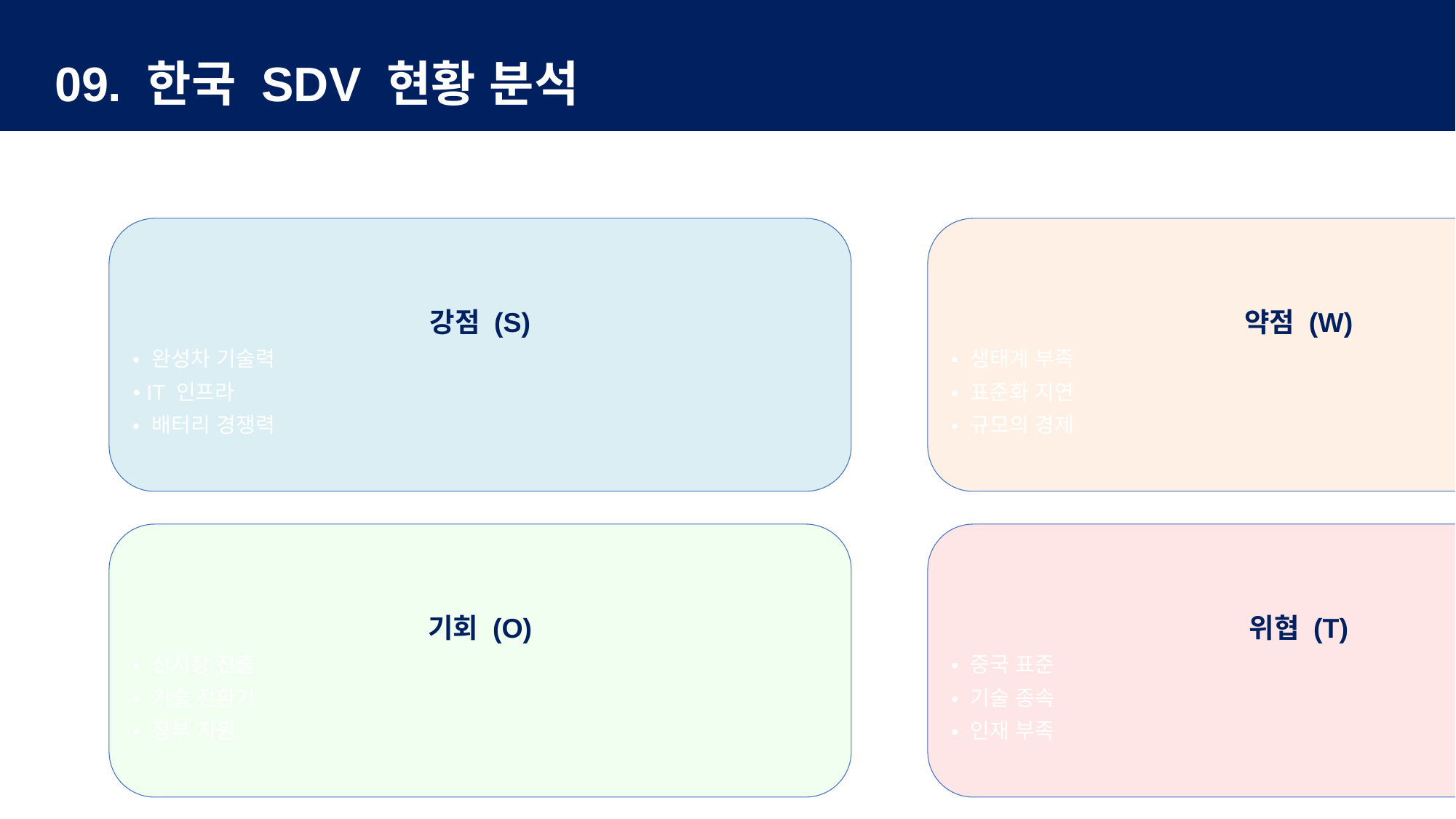

09. 한국 SDV 현황 분석
#

강점 (S)
• 완성차 기술력
• IT 인프라
• 배터리 경쟁력

약점 (W)
• 생태계 부족
• 표준화 지연
• 규모의 경제

기회 (O)
• 신시장 진출
• 기술 전환기
• 정부 지원

위협 (T)
• 중국 표준
• 기술 종속
• 인재 부족